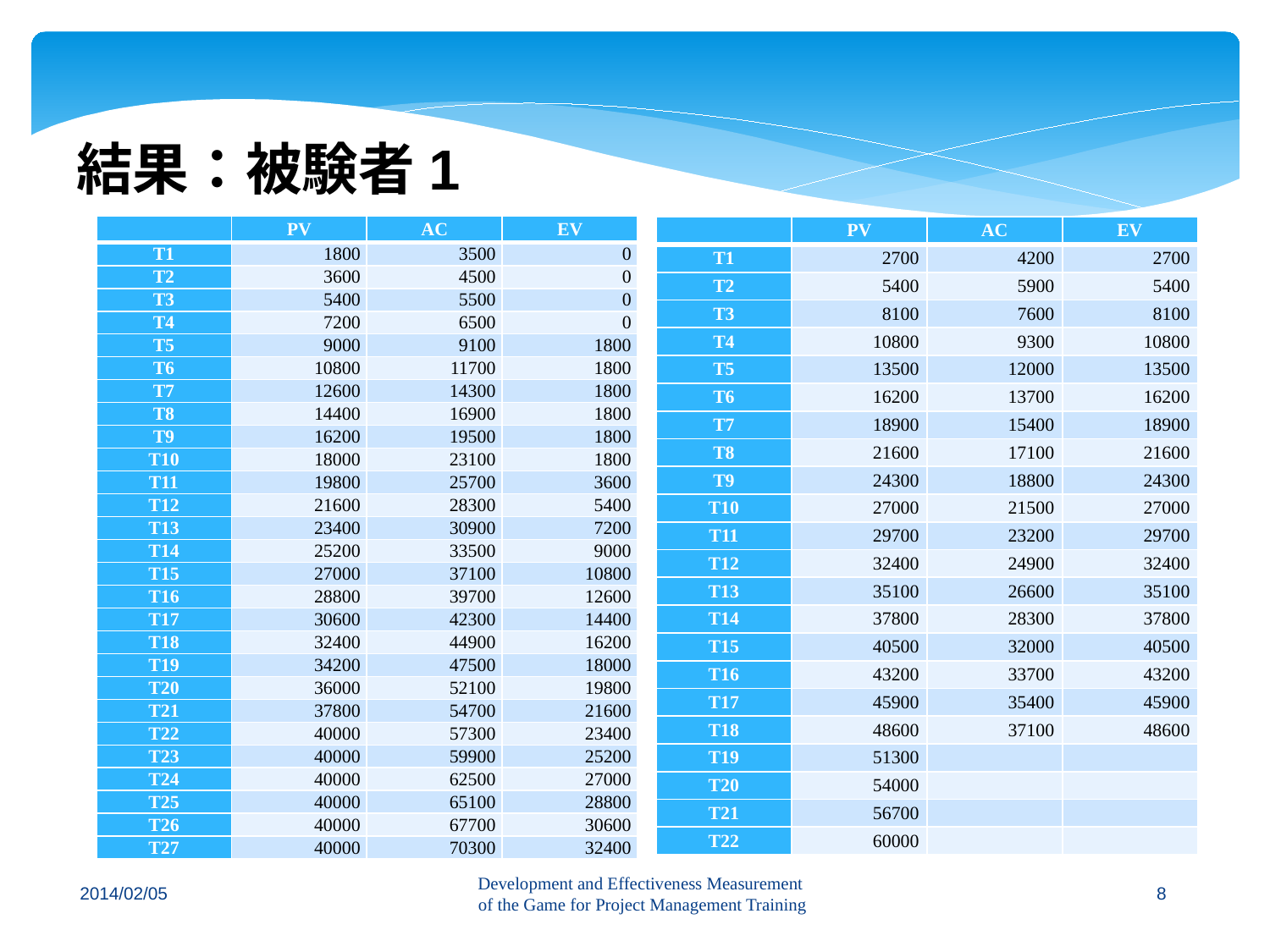

結果：被験者1
|  | PV | AC | EV |
| --- | --- | --- | --- |
| T1 | 1800 | 3500 | 0 |
| T2 | 3600 | 4500 | 0 |
| T3 | 5400 | 5500 | 0 |
| T4 | 7200 | 6500 | 0 |
| T5 | 9000 | 9100 | 1800 |
| T6 | 10800 | 11700 | 1800 |
| T7 | 12600 | 14300 | 1800 |
| T8 | 14400 | 16900 | 1800 |
| T9 | 16200 | 19500 | 1800 |
| T10 | 18000 | 23100 | 1800 |
| T11 | 19800 | 25700 | 3600 |
| T12 | 21600 | 28300 | 5400 |
| T13 | 23400 | 30900 | 7200 |
| T14 | 25200 | 33500 | 9000 |
| T15 | 27000 | 37100 | 10800 |
| T16 | 28800 | 39700 | 12600 |
| T17 | 30600 | 42300 | 14400 |
| T18 | 32400 | 44900 | 16200 |
| T19 | 34200 | 47500 | 18000 |
| T20 | 36000 | 52100 | 19800 |
| T21 | 37800 | 54700 | 21600 |
| T22 | 40000 | 57300 | 23400 |
| T23 | 40000 | 59900 | 25200 |
| T24 | 40000 | 62500 | 27000 |
| T25 | 40000 | 65100 | 28800 |
| T26 | 40000 | 67700 | 30600 |
| T27 | 40000 | 70300 | 32400 |
|  | PV | AC | EV |
| --- | --- | --- | --- |
| T1 | 2700 | 4200 | 2700 |
| T2 | 5400 | 5900 | 5400 |
| T3 | 8100 | 7600 | 8100 |
| T4 | 10800 | 9300 | 10800 |
| T5 | 13500 | 12000 | 13500 |
| T6 | 16200 | 13700 | 16200 |
| T7 | 18900 | 15400 | 18900 |
| T8 | 21600 | 17100 | 21600 |
| T9 | 24300 | 18800 | 24300 |
| T10 | 27000 | 21500 | 27000 |
| T11 | 29700 | 23200 | 29700 |
| T12 | 32400 | 24900 | 32400 |
| T13 | 35100 | 26600 | 35100 |
| T14 | 37800 | 28300 | 37800 |
| T15 | 40500 | 32000 | 40500 |
| T16 | 43200 | 33700 | 43200 |
| T17 | 45900 | 35400 | 45900 |
| T18 | 48600 | 37100 | 48600 |
| T19 | 51300 |  |  |
| T20 | 54000 |  |  |
| T21 | 56700 |  |  |
| T22 | 60000 |  |  |
8
2014/02/05
Development and Effectiveness Measurement
of the Game for Project Management Training